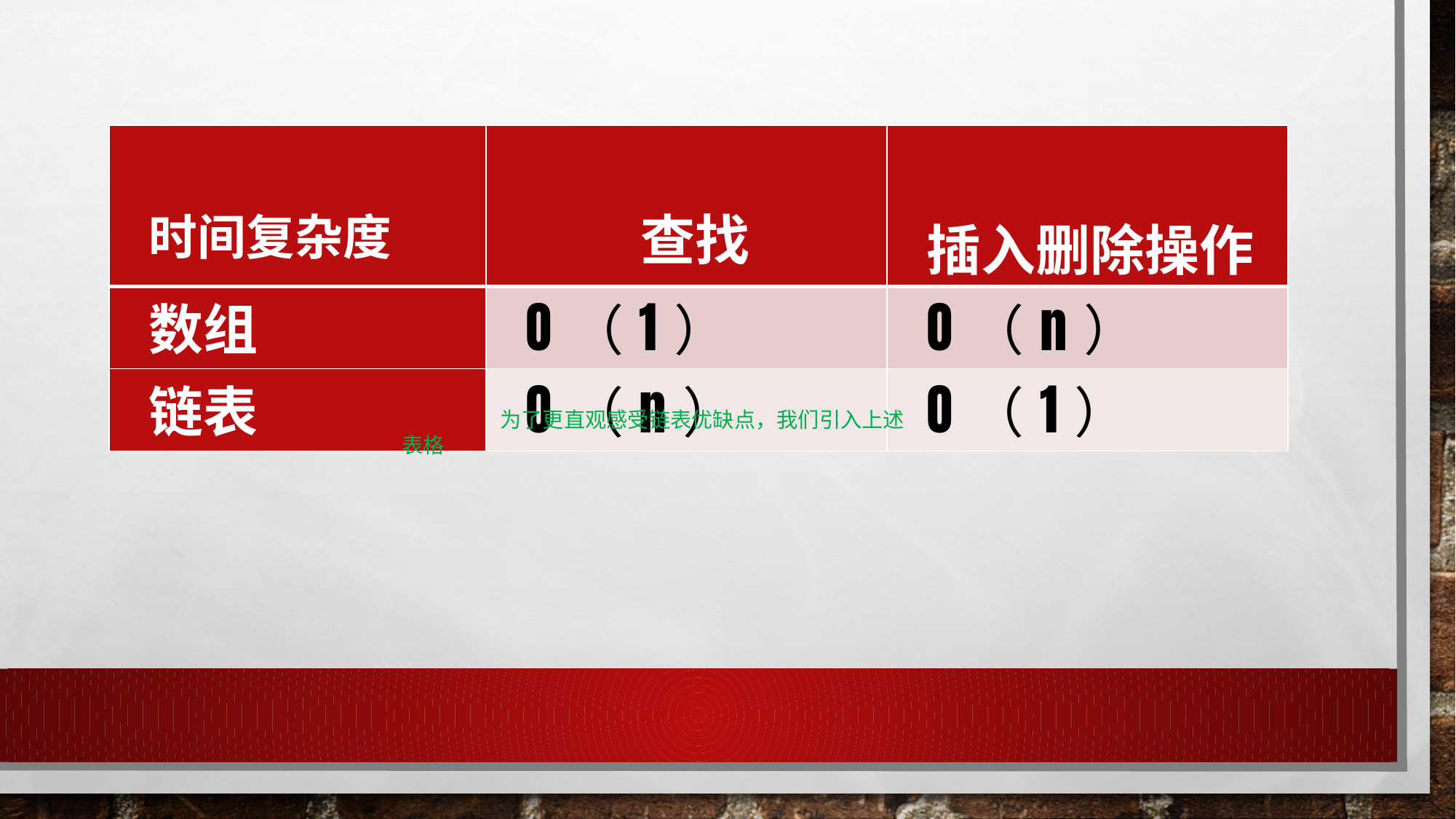

| 时间复杂度 | 查找 | 插入删除操作 |
| --- | --- | --- |
| 数组 | O（1） | O（n） |
| 链表 | O（n） | O（1） |
             为了更直观感受链表优缺点，我们引入上述表格